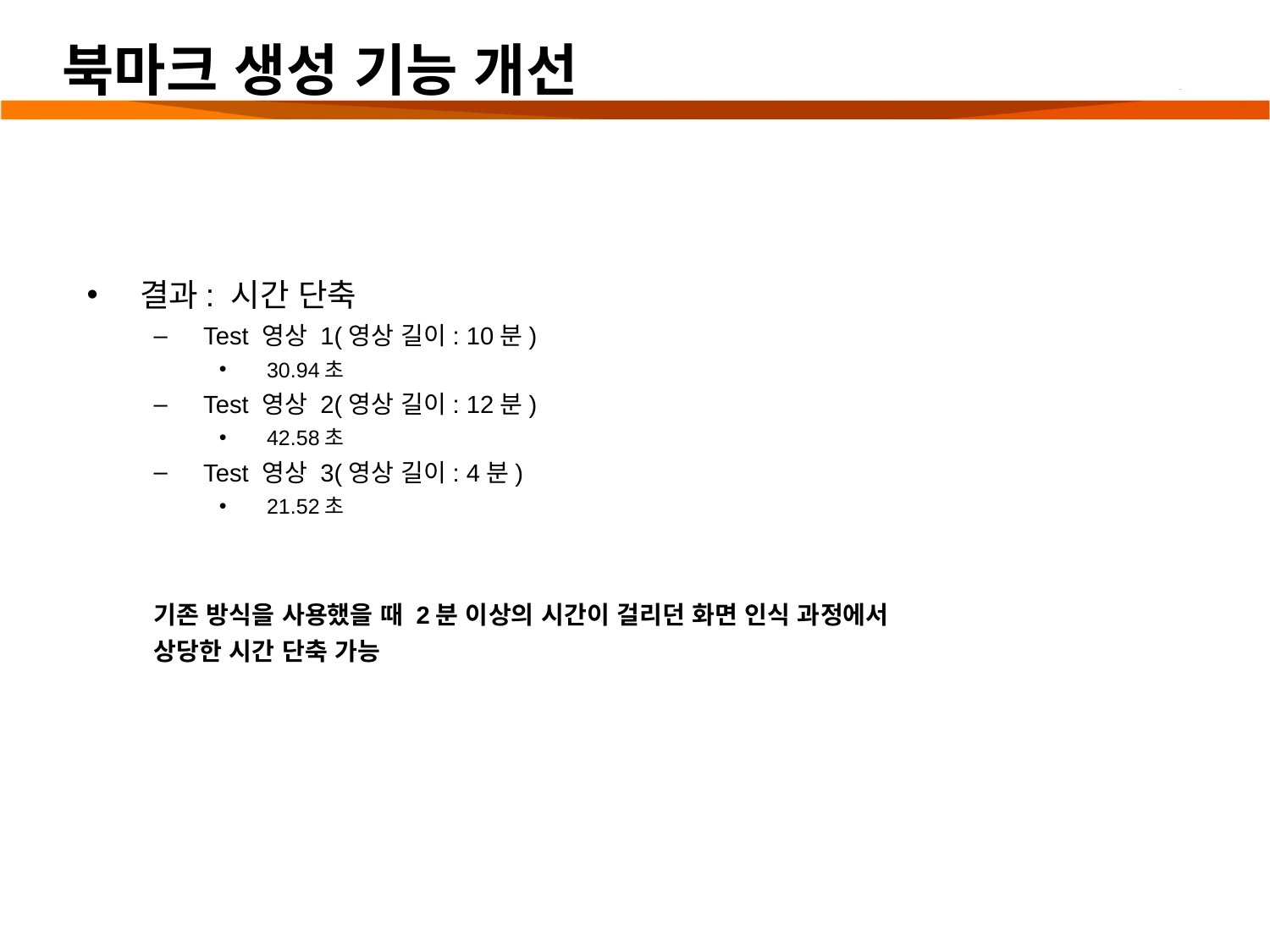

# 북마크 생성 기능 개선
결과: 시간 단축
Test 영상 1(영상 길이: 10분)
30.94초
Test 영상 2(영상 길이: 12분)
42.58초
Test 영상 3(영상 길이: 4분)
21.52초

기존 방식을 사용했을 때 2분 이상의 시간이 걸리던 화면 인식 과정에서
상당한 시간 단축 가능